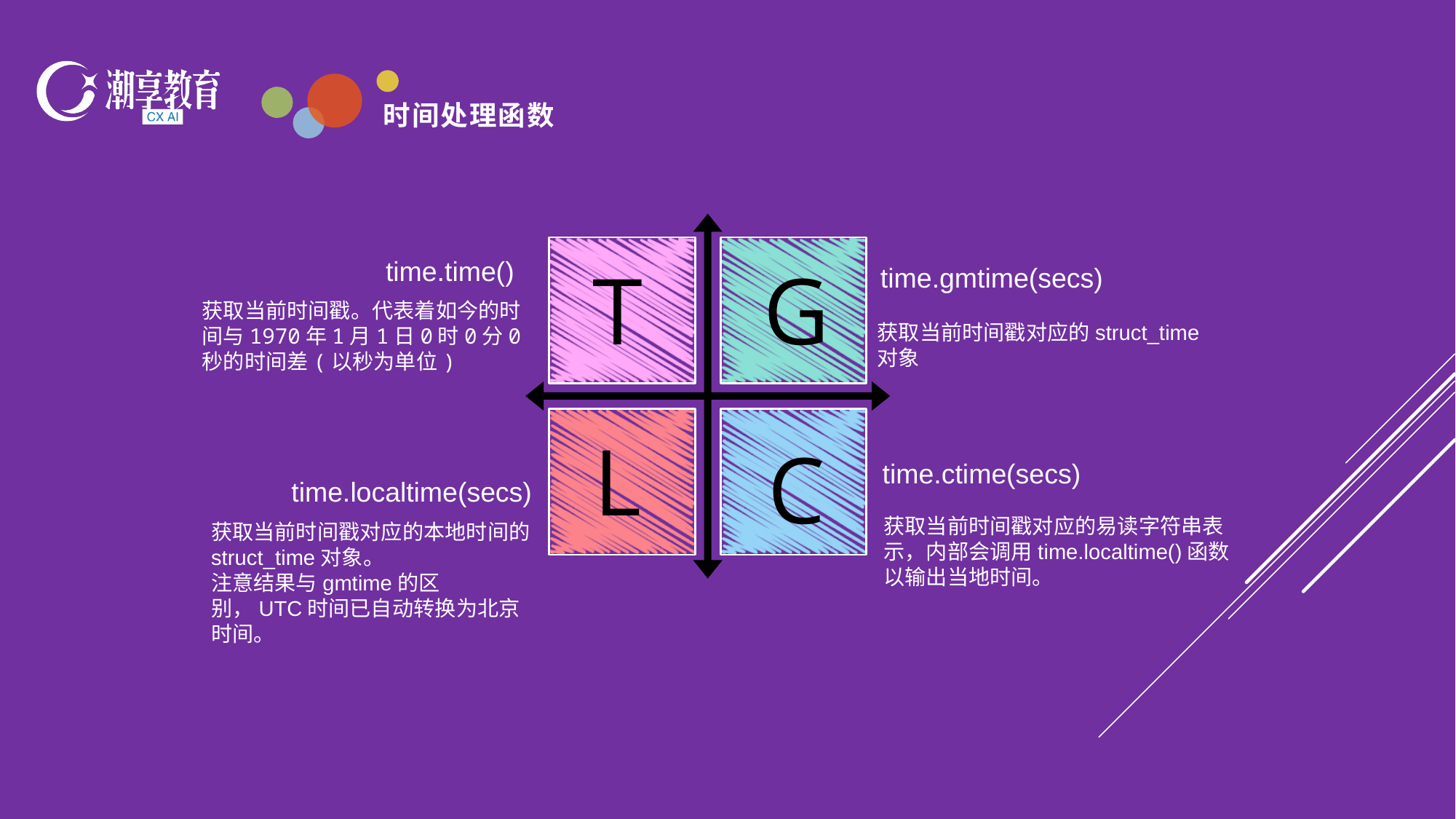

时间处理函数

T

G
time.time()
time.gmtime(secs)
获取当前时间戳。代表着如今的时间与1970年1月1日0时0分0秒的时间差(以秒为单位)
获取当前时间戳对应的struct_time对象

L

C
time.ctime(secs)
time.localtime(secs)
获取当前时间戳对应的易读字符串表示，内部会调用time.localtime()函数以输出当地时间。
获取当前时间戳对应的本地时间的struct_time对象。
注意结果与gmtime的区别，UTC时间已自动转换为北京时间。